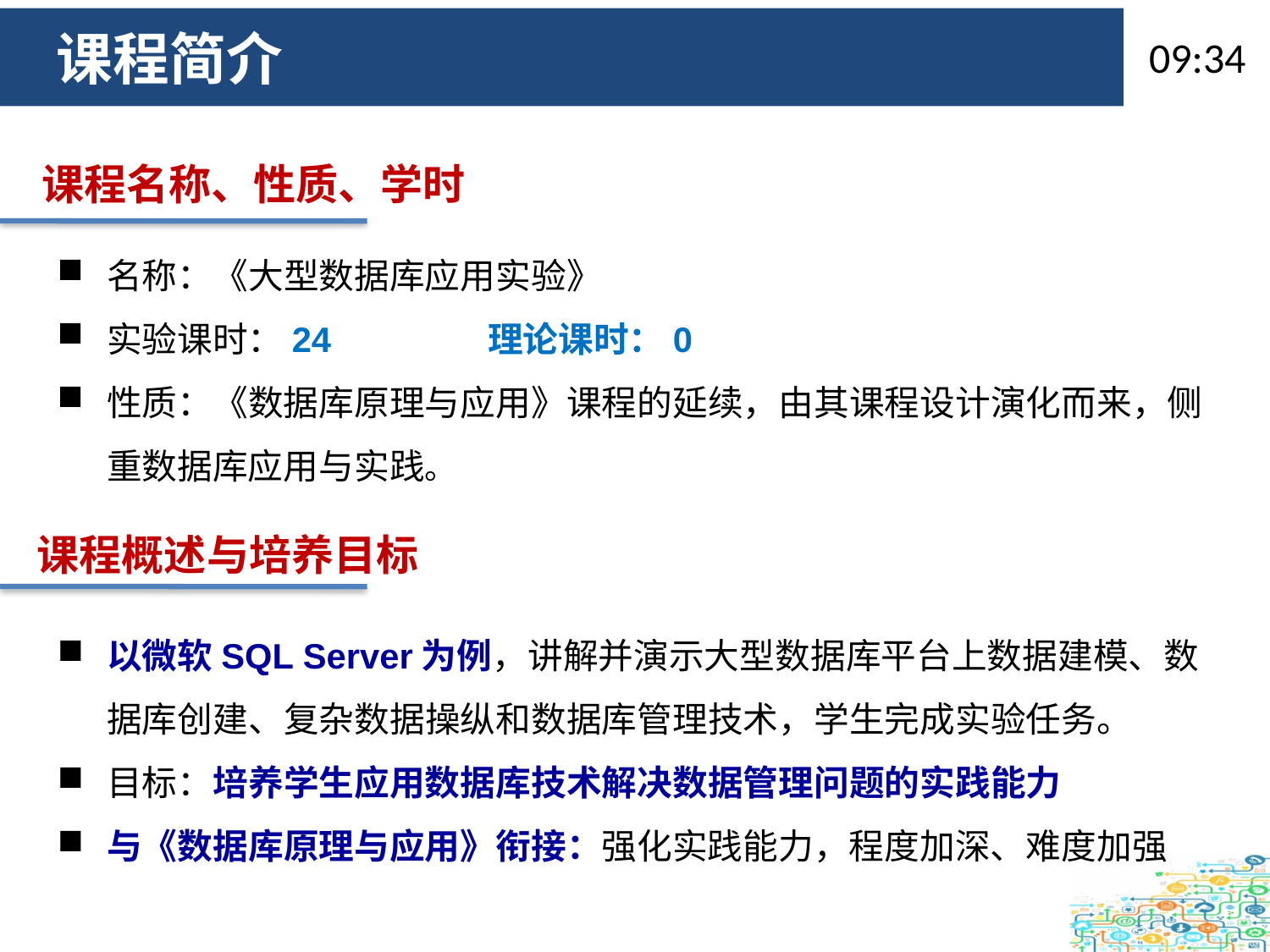

09:34
  课程简介
  课程名称、性质、学时
名称：《大型数据库应用实验》
实验课时：24		理论课时：0
性质：《数据库原理与应用》课程的延续，由其课程设计演化而来，侧重数据库应用与实践。
课程简介
课程概述与培养目标
以微软SQL Server为例，讲解并演示大型数据库平台上数据建模、数据库创建、复杂数据操纵和数据库管理技术，学生完成实验任务。
目标：培养学生应用数据库技术解决数据管理问题的实践能力
与《数据库原理与应用》衔接：强化实践能力，程度加深、难度加强